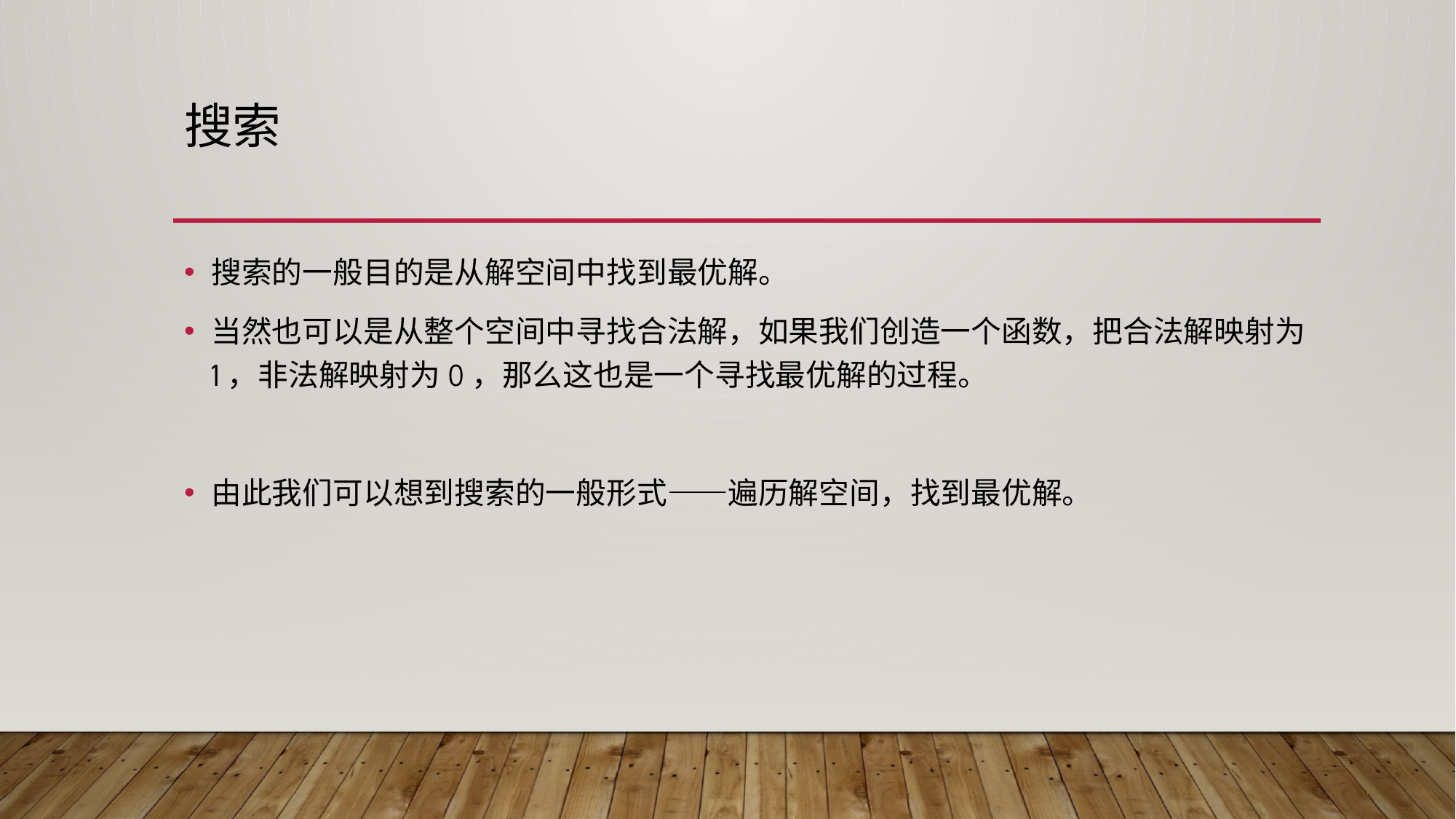

# 搜索
搜索的一般目的是从解空间中找到最优解。
当然也可以是从整个空间中寻找合法解，如果我们创造一个函数，把合法解映射为1，非法解映射为0，那么这也是一个寻找最优解的过程。

由此我们可以想到搜索的一般形式——遍历解空间，找到最优解。